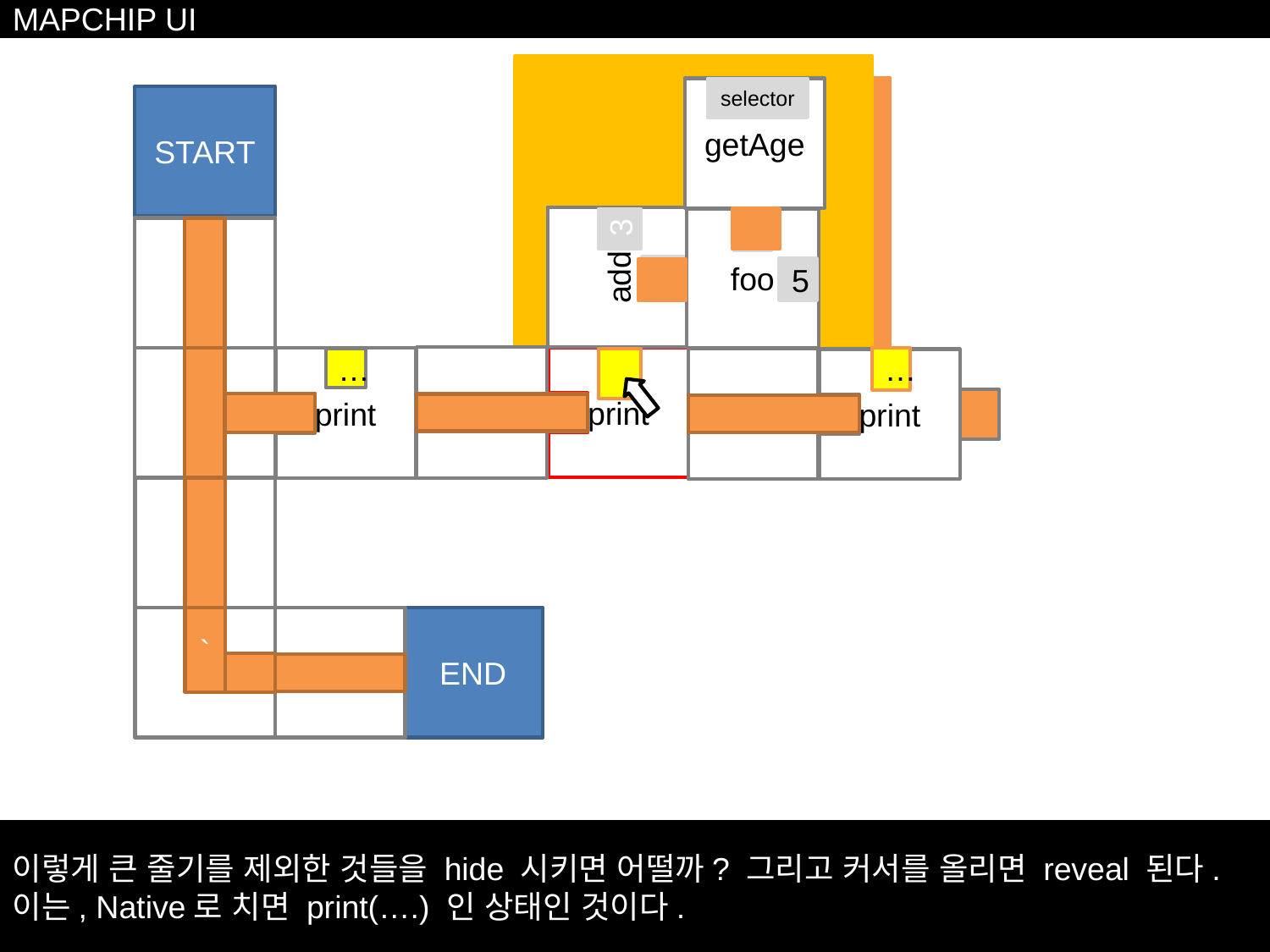

MAPCHIP UI

getAge
selector

START
foo

5

add
3
5

print

print

print

…

…

END

`

이렇게 큰 줄기를 제외한 것들을 hide 시키면 어떨까? 그리고 커서를 올리면 reveal 된다.
이는, Native로 치면 print(….) 인 상태인 것이다.